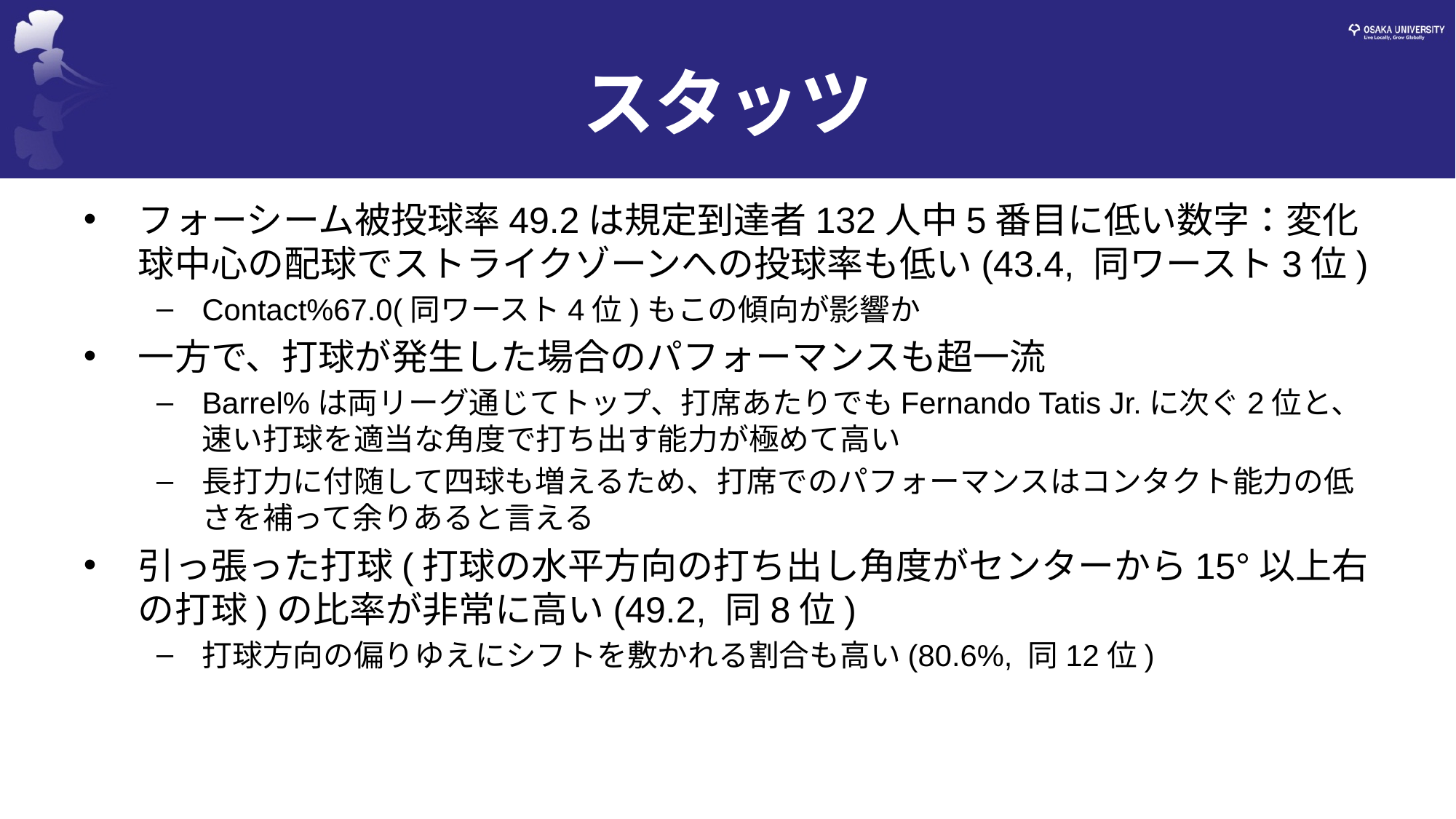

# スタッツ
フォーシーム被投球率49.2は規定到達者132人中5番目に低い数字：変化球中心の配球でストライクゾーンへの投球率も低い(43.4, 同ワースト3位)
Contact%67.0(同ワースト4位)もこの傾向が影響か
一方で、打球が発生した場合のパフォーマンスも超一流
Barrel%は両リーグ通じてトップ、打席あたりでもFernando Tatis Jr.に次ぐ2位と、速い打球を適当な角度で打ち出す能力が極めて高い
長打力に付随して四球も増えるため、打席でのパフォーマンスはコンタクト能力の低さを補って余りあると言える
引っ張った打球(打球の水平方向の打ち出し角度がセンターから15°以上右の打球)の比率が非常に高い(49.2, 同8位)
打球方向の偏りゆえにシフトを敷かれる割合も高い(80.6%, 同12位)